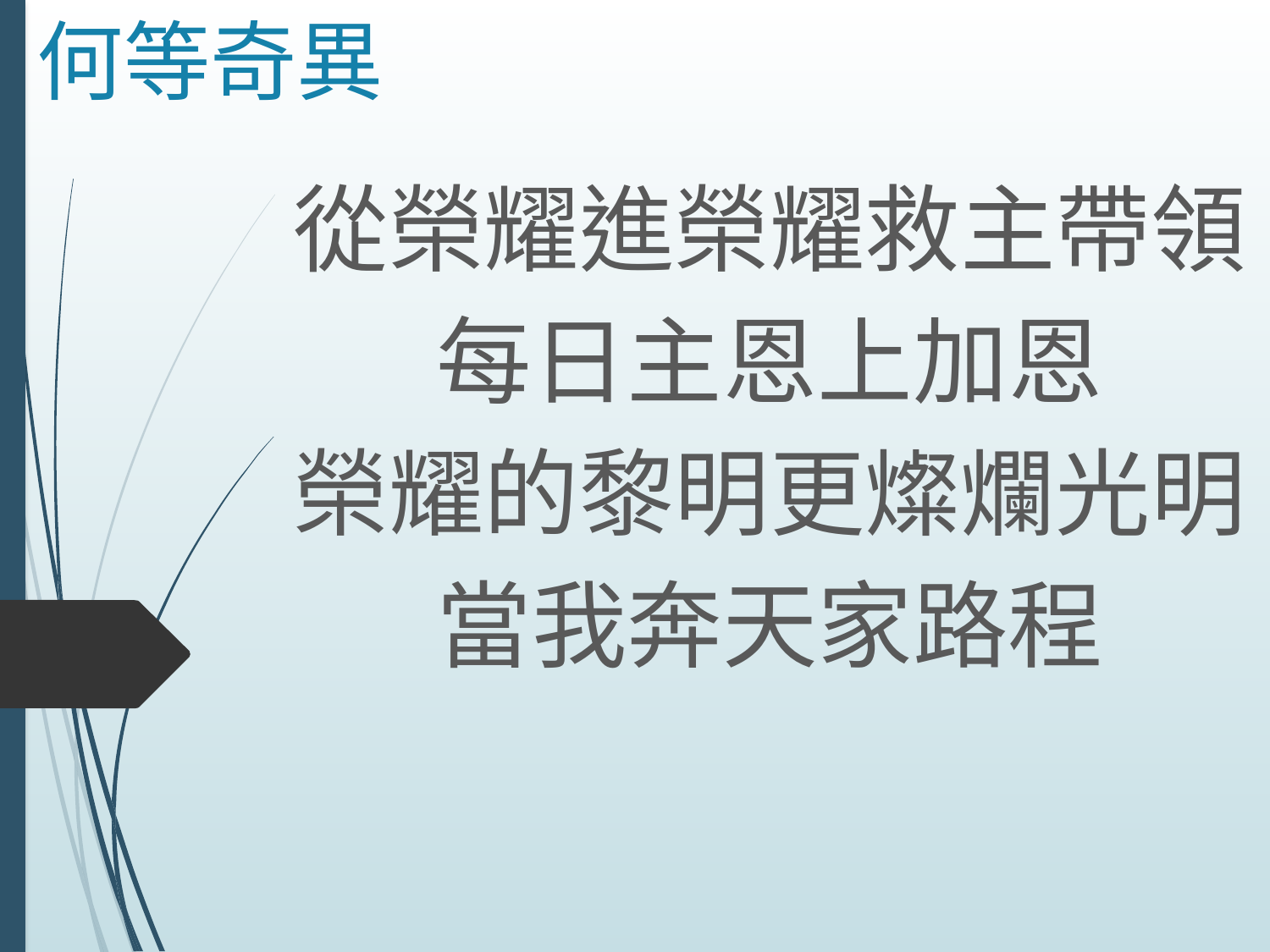

# 何等奇異
從榮耀進榮耀救主帶領
每日主恩上加恩
榮耀的黎明更燦爛光明
當我奔天家路程